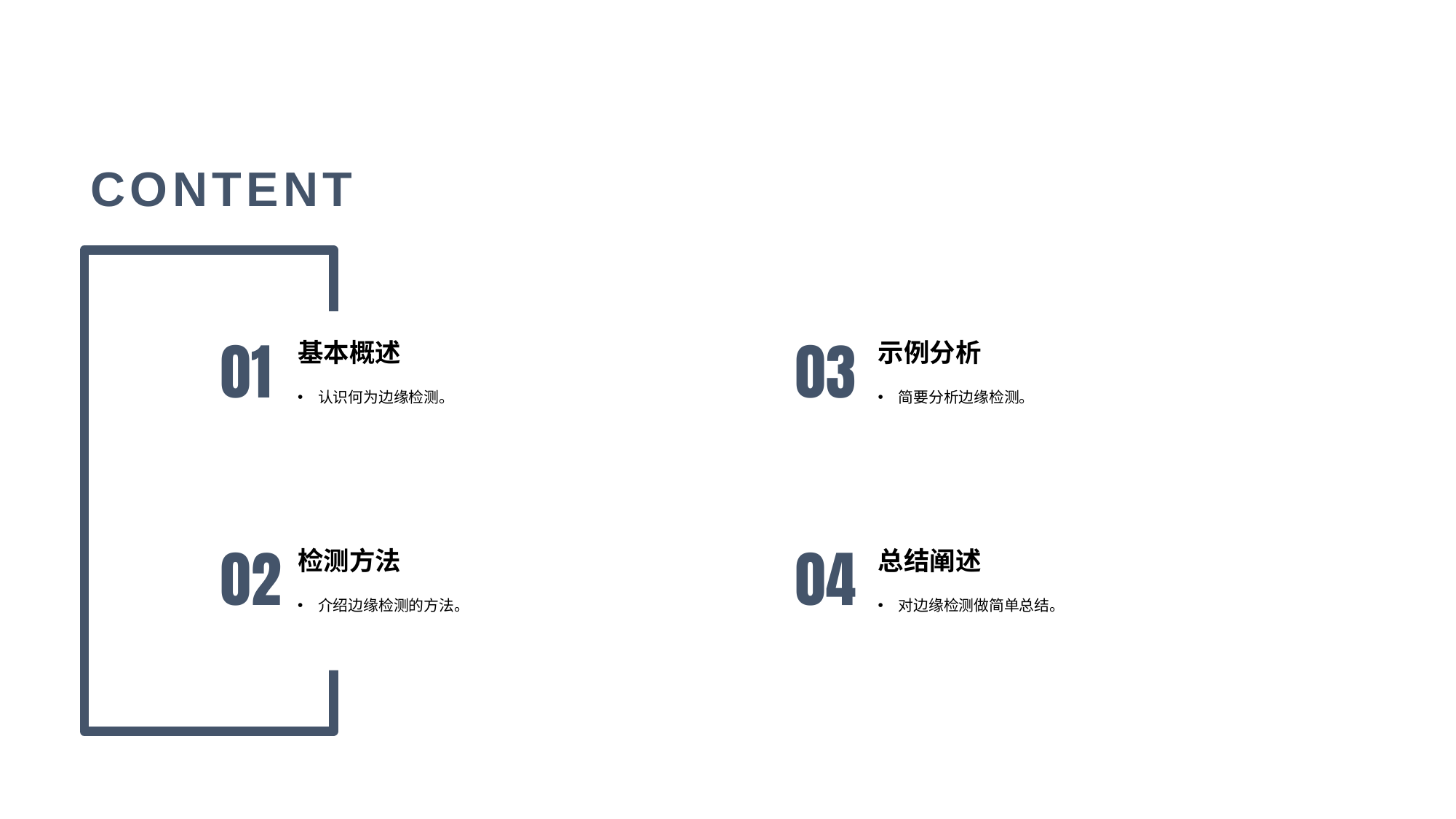

CONTENT

01
基本概述
03
示例分析
认识何为边缘检测。
简要分析边缘检测。
02
检测方法
04
总结阐述
介绍边缘检测的方法。
对边缘检测做简单总结。